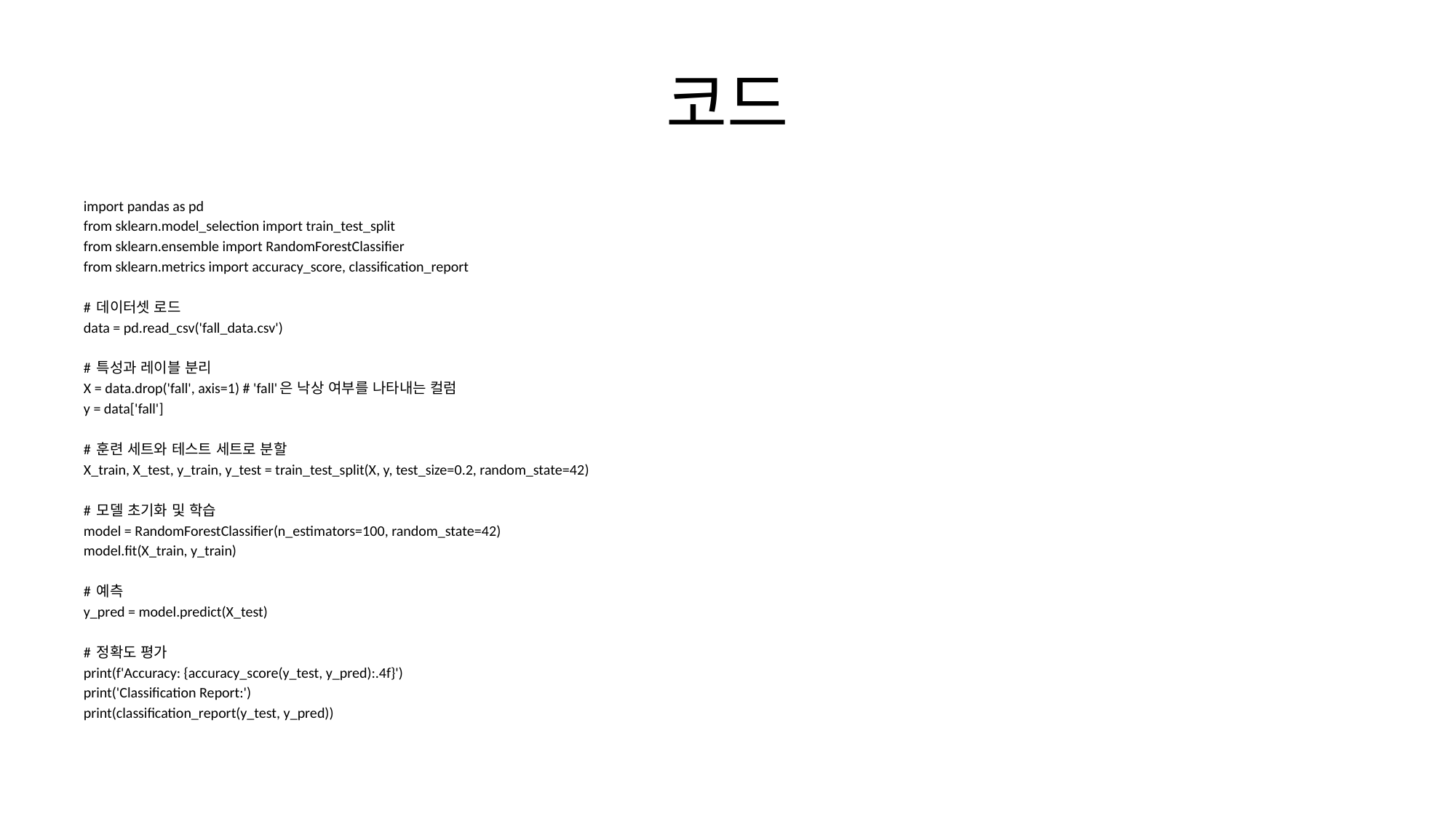

# 코드
import pandas as pd
from sklearn.model_selection import train_test_split
from sklearn.ensemble import RandomForestClassifier
from sklearn.metrics import accuracy_score, classification_report

# 데이터셋 로드
data = pd.read_csv('fall_data.csv')

# 특성과 레이블 분리
X = data.drop('fall', axis=1) # 'fall'은 낙상 여부를 나타내는 컬럼
y = data['fall']

# 훈련 세트와 테스트 세트로 분할
X_train, X_test, y_train, y_test = train_test_split(X, y, test_size=0.2, random_state=42)

# 모델 초기화 및 학습
model = RandomForestClassifier(n_estimators=100, random_state=42)
model.fit(X_train, y_train)

# 예측
y_pred = model.predict(X_test)

# 정확도 평가
print(f'Accuracy: {accuracy_score(y_test, y_pred):.4f}')
print('Classification Report:')
print(classification_report(y_test, y_pred))